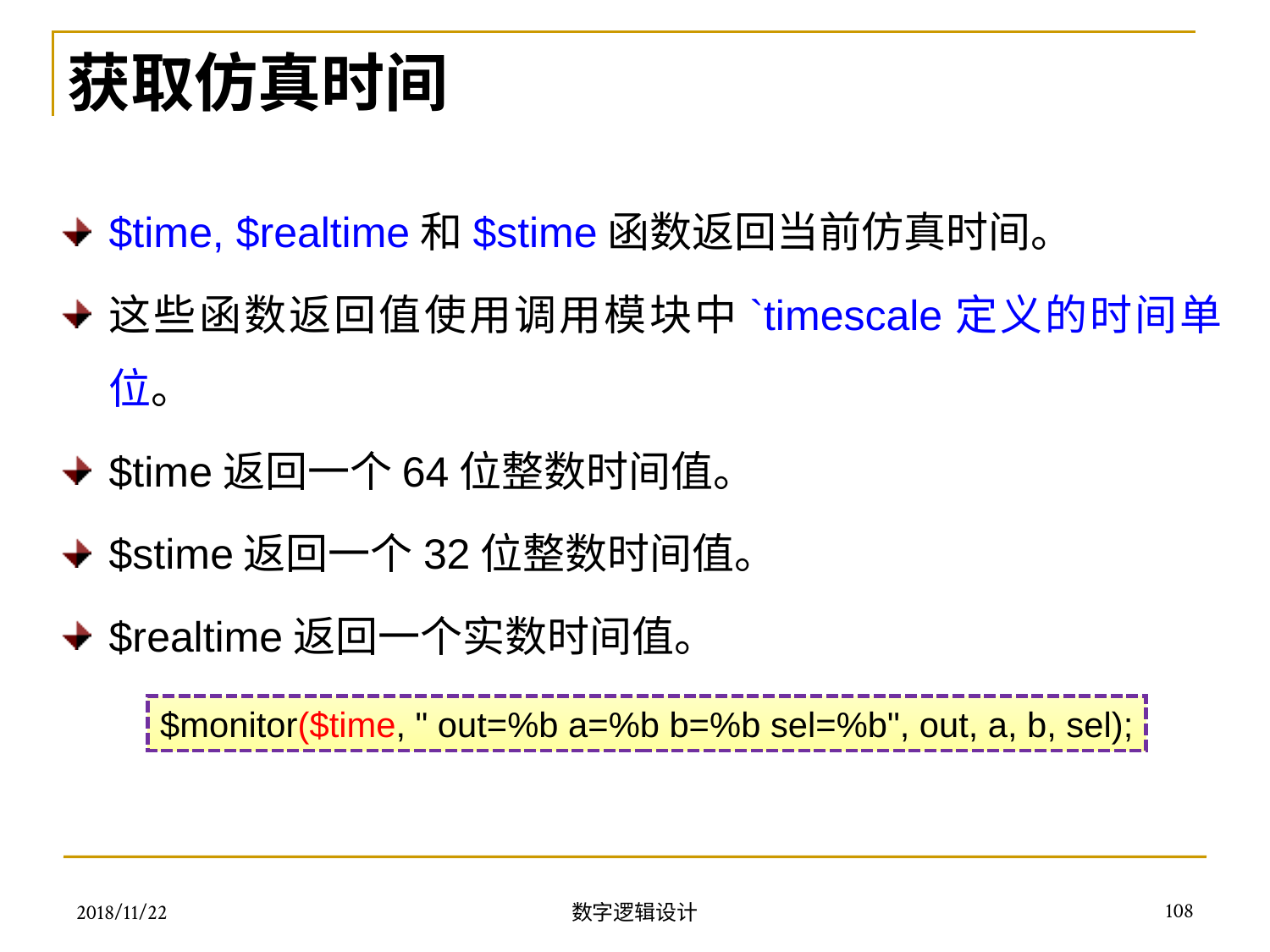

获取仿真时间
$time, $realtime和$stime函数返回当前仿真时间。
这些函数返回值使用调用模块中`timescale定义的时间单位。
$time返回一个64位整数时间值。
$stime返回一个32位整数时间值。
$realtime返回一个实数时间值。
$monitor($time, " out=%b a=%b b=%b sel=%b", out, a, b, sel);
2018/11/22
108
数字逻辑设计